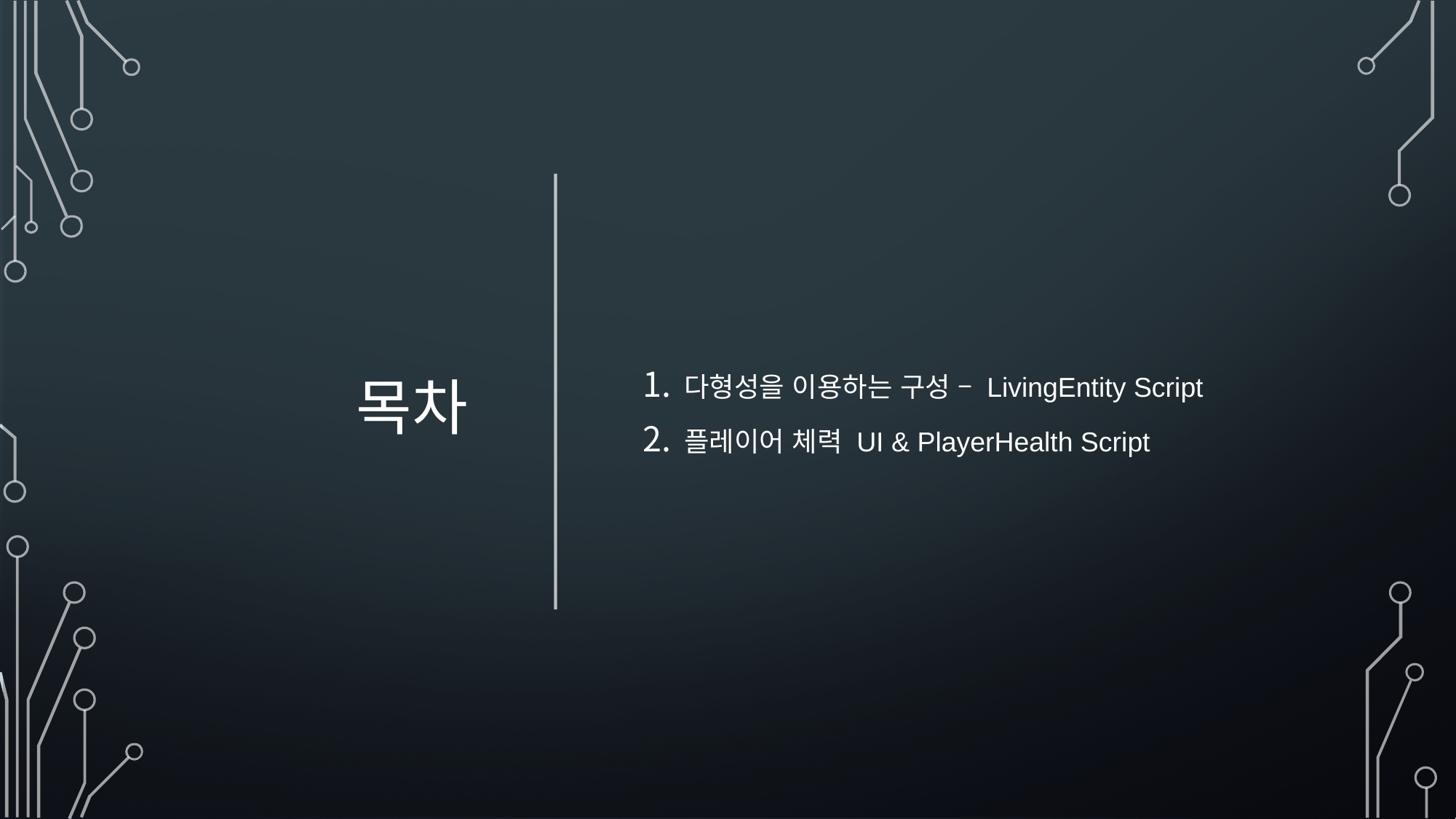

# 목차
다형성을 이용하는 구성 – LivingEntity Script
플레이어 체력 UI & PlayerHealth Script